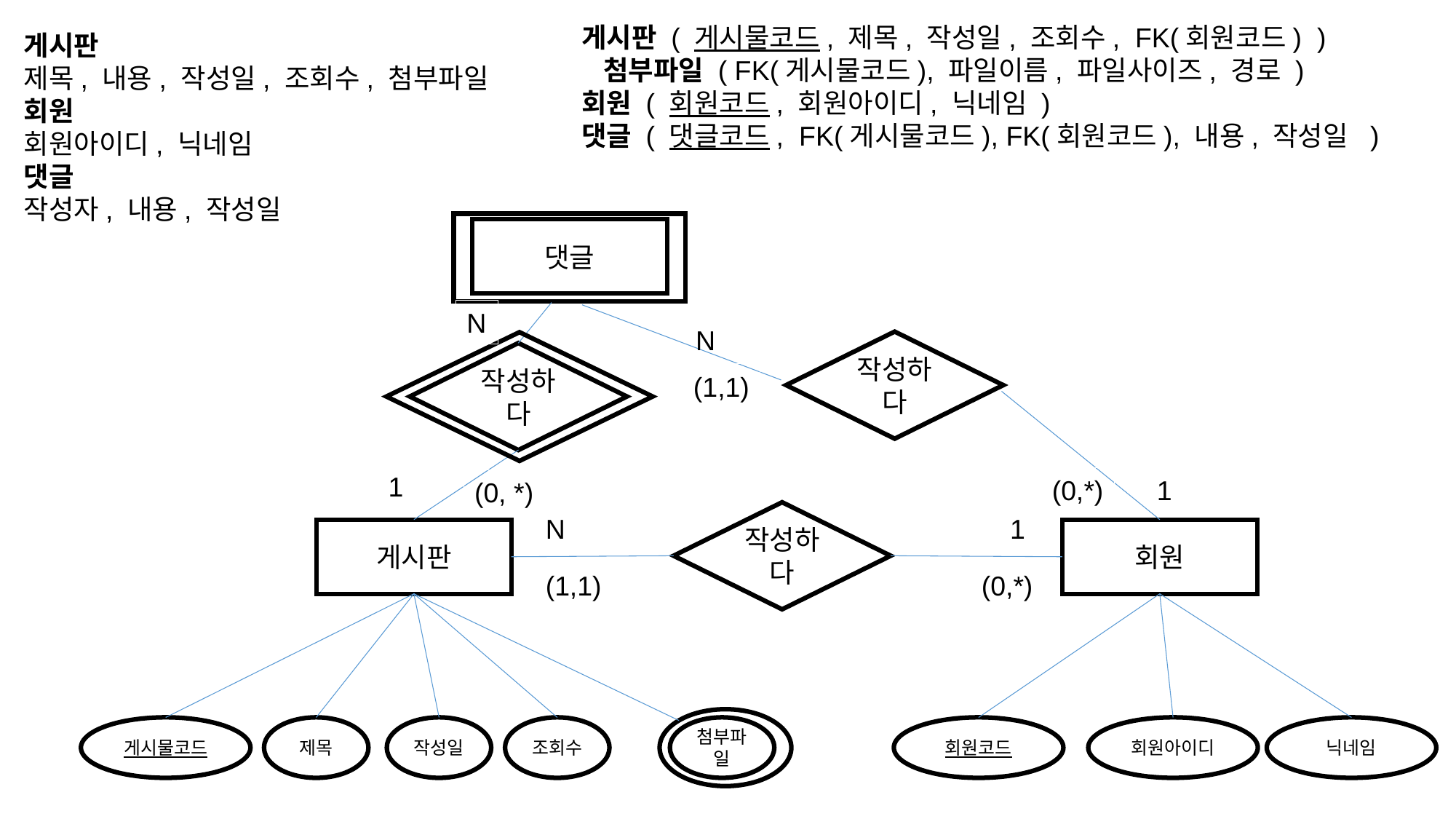

게시판 ( 게시물코드, 제목, 작성일, 조회수,  FK(회원코드)  )
  첨부파일 ( FK(게시물코드), 파일이름, 파일사이즈, 경로 )
회원 ( 회원코드, 회원아이디, 닉네임 )
댓글 ( 댓글코드,  FK(게시물코드), FK(회원코드), 내용, 작성일  )
게시판
제목, 내용, 작성일, 조회수, 첨부파일
회원
회원아이디, 닉네임
댓글
작성자, 내용, 작성일

댓글
N
N
작성하다

작성하다
(1,1)
1
(0,*)
1
(0, *)
작성하다
N
1
게시판
회원
(1,1)
(0,*)

게시물코드
제목
작성일
조회수
첨부파일
회원코드
회원아이디
닉네임